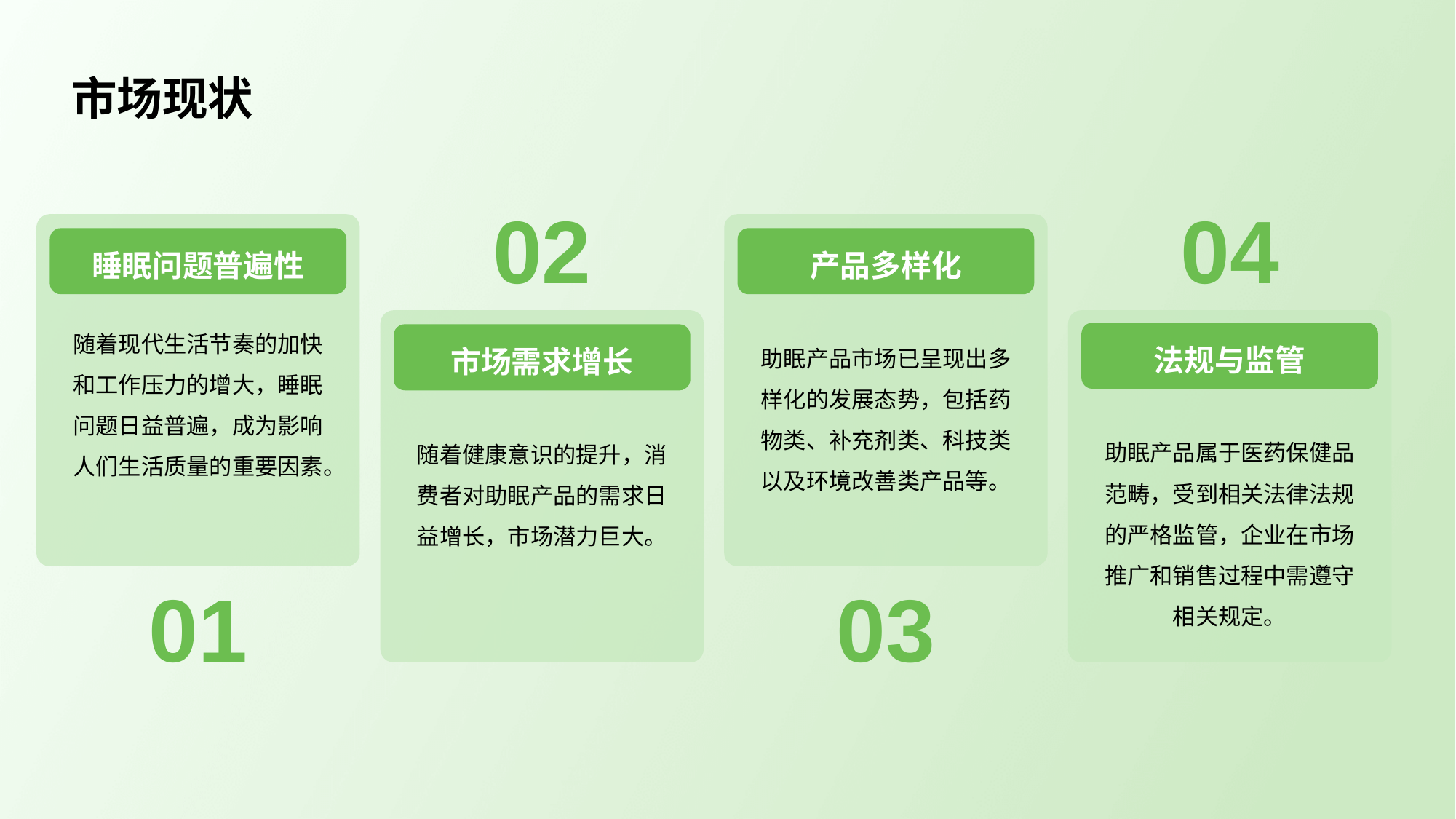

市场现状
02
04

睡眠问题普遍性
产品多样化

随着现代生活节奏的加快和工作压力的增大，睡眠问题日益普遍，成为影响人们生活质量的重要因素。

助眠产品市场已呈现出多样化的发展态势，包括药物类、补充剂类、科技类以及环境改善类产品等。
法规与监管
市场需求增长
助眠产品属于医药保健品范畴，受到相关法律法规的严格监管，企业在市场推广和销售过程中需遵守相关规定。
随着健康意识的提升，消费者对助眠产品的需求日益增长，市场潜力巨大。
01
03